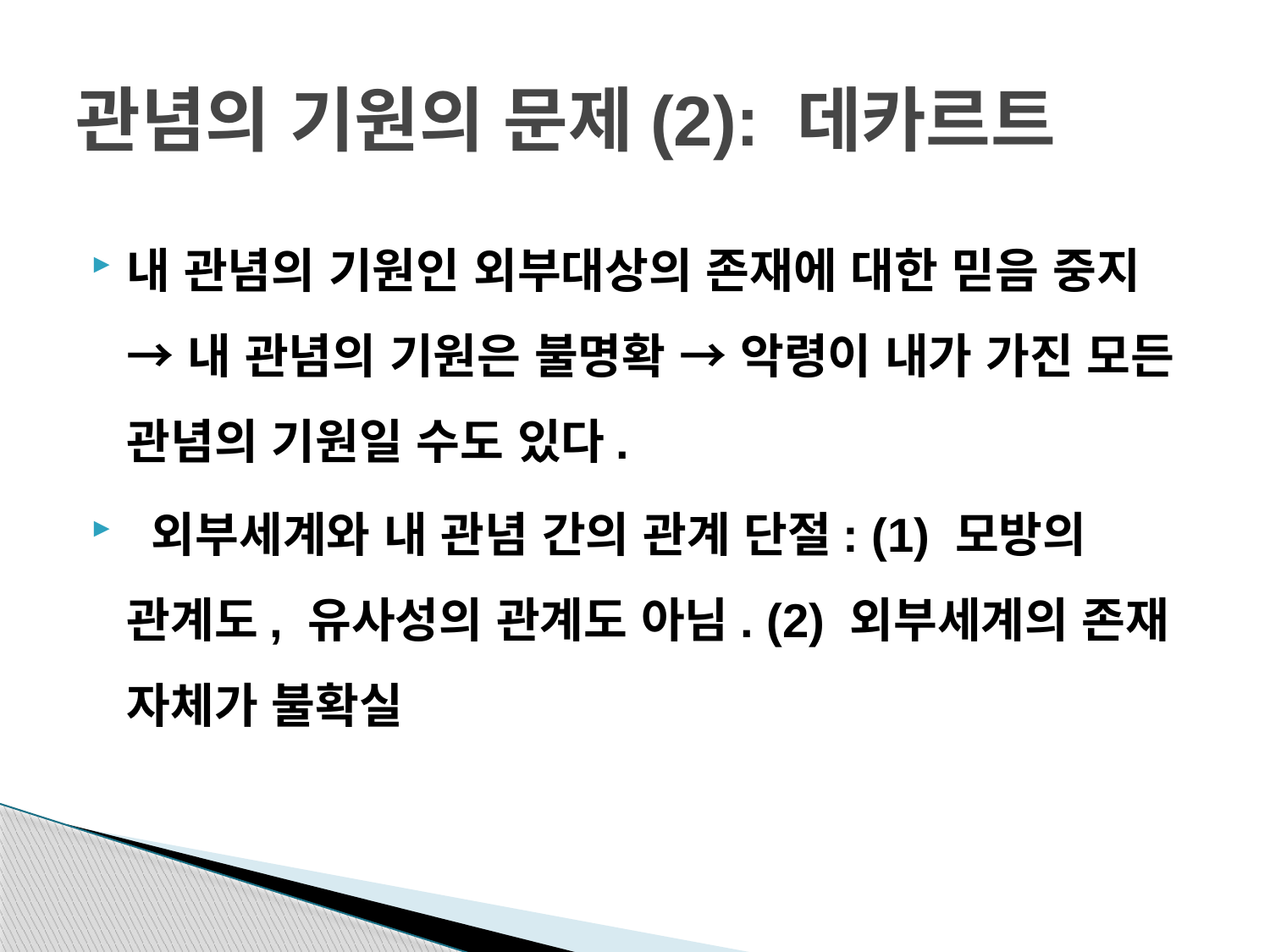

# 관념의 기원의 문제(2): 데카르트
내 관념의 기원인 외부대상의 존재에 대한 믿음 중지 → 내 관념의 기원은 불명확 → 악령이 내가 가진 모든 관념의 기원일 수도 있다.
 외부세계와 내 관념 간의 관계 단절: (1) 모방의 관계도, 유사성의 관계도 아님. (2) 외부세계의 존재 자체가 불확실